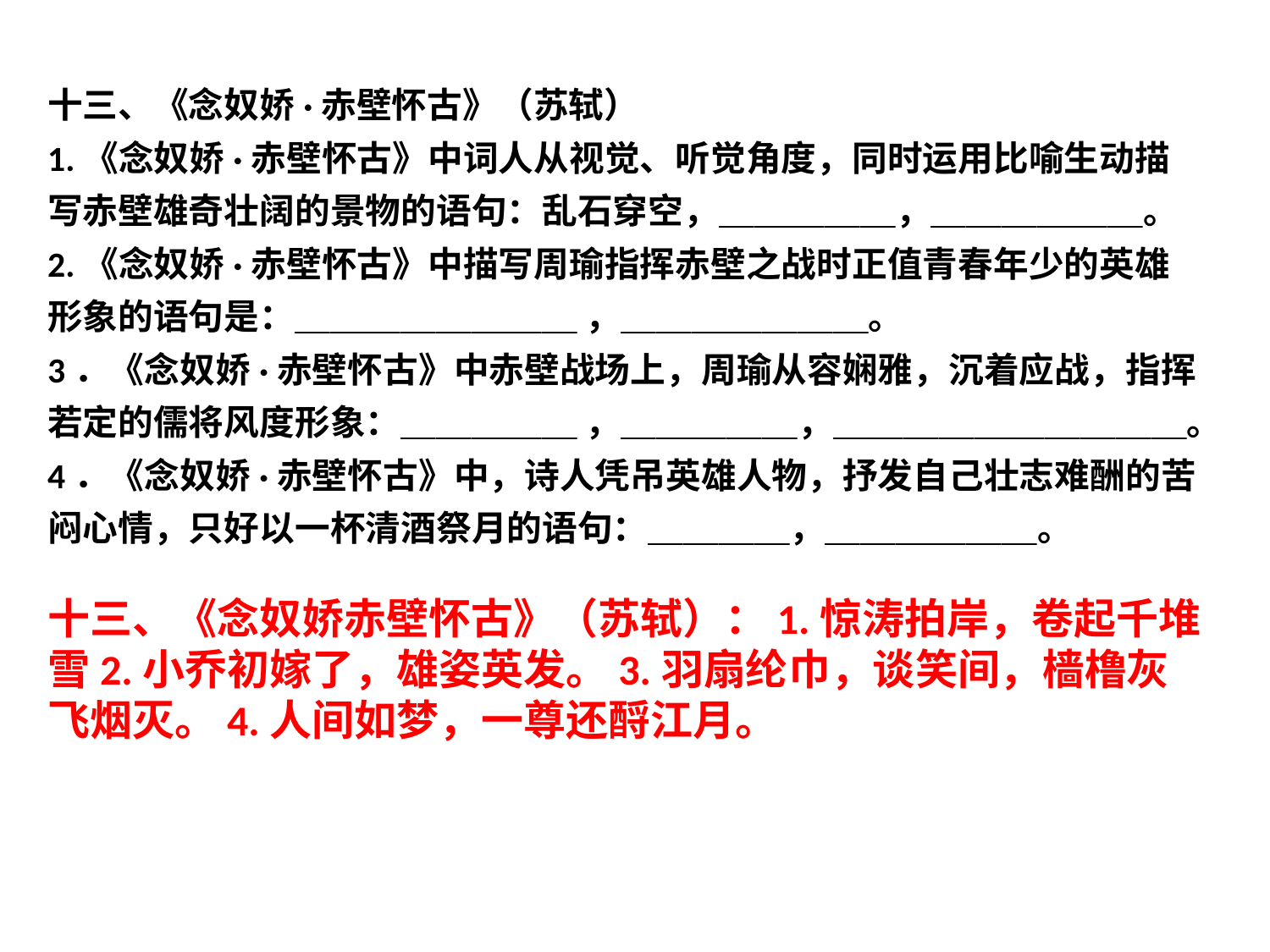

十三、《念奴娇·赤壁怀古》（苏轼）
1.《念奴娇·赤壁怀古》中词人从视觉、听觉角度，同时运用比喻生动描写赤壁雄奇壮阔的景物的语句：乱石穿空，＿＿＿＿＿，＿＿＿＿＿＿。
2.《念奴娇·赤壁怀古》中描写周瑜指挥赤壁之战时正值青春年少的英雄形象的语句是：＿＿＿＿＿＿＿＿ ，＿＿＿＿＿＿＿。
3．《念奴娇·赤壁怀古》中赤壁战场上，周瑜从容娴雅，沉着应战，指挥若定的儒将风度形象：＿＿＿＿＿ ，＿＿＿＿＿，＿＿＿＿＿＿＿＿＿＿。
4．《念奴娇·赤壁怀古》中，诗人凭吊英雄人物，抒发自己壮志难酬的苦闷心情，只好以一杯清酒祭月的语句：＿＿＿＿，＿＿＿＿＿＿。

十三、《念奴娇赤壁怀古》（苏轼）：1.惊涛拍岸，卷起千堆雪2.小乔初嫁了，雄姿英发。3.羽扇纶巾，谈笑间，樯橹灰飞烟灭。4.人间如梦，一尊还酹江月。